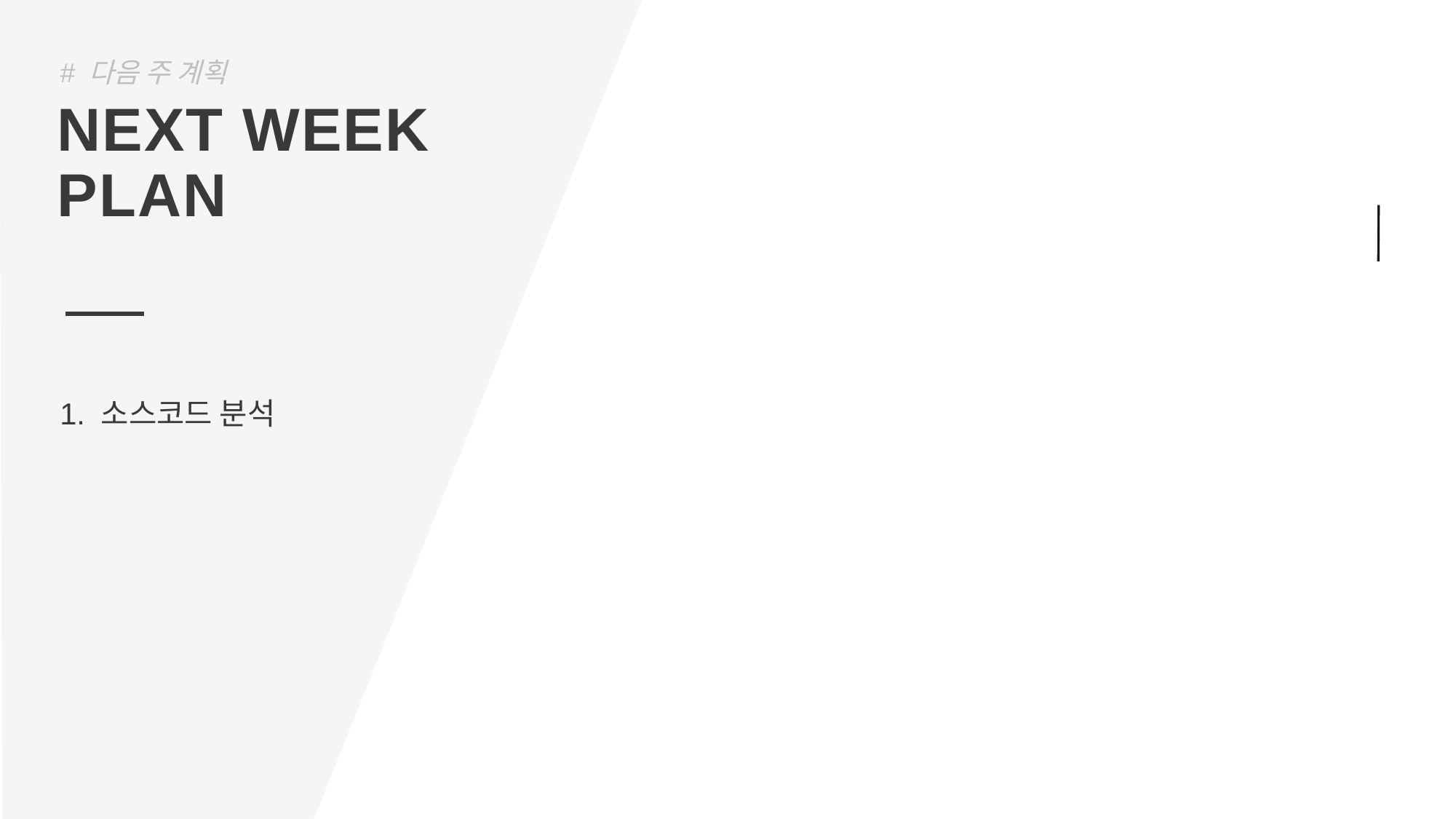

# 다음 주 계획
NEXT WEEK
PLAN
8

소스코드 분석